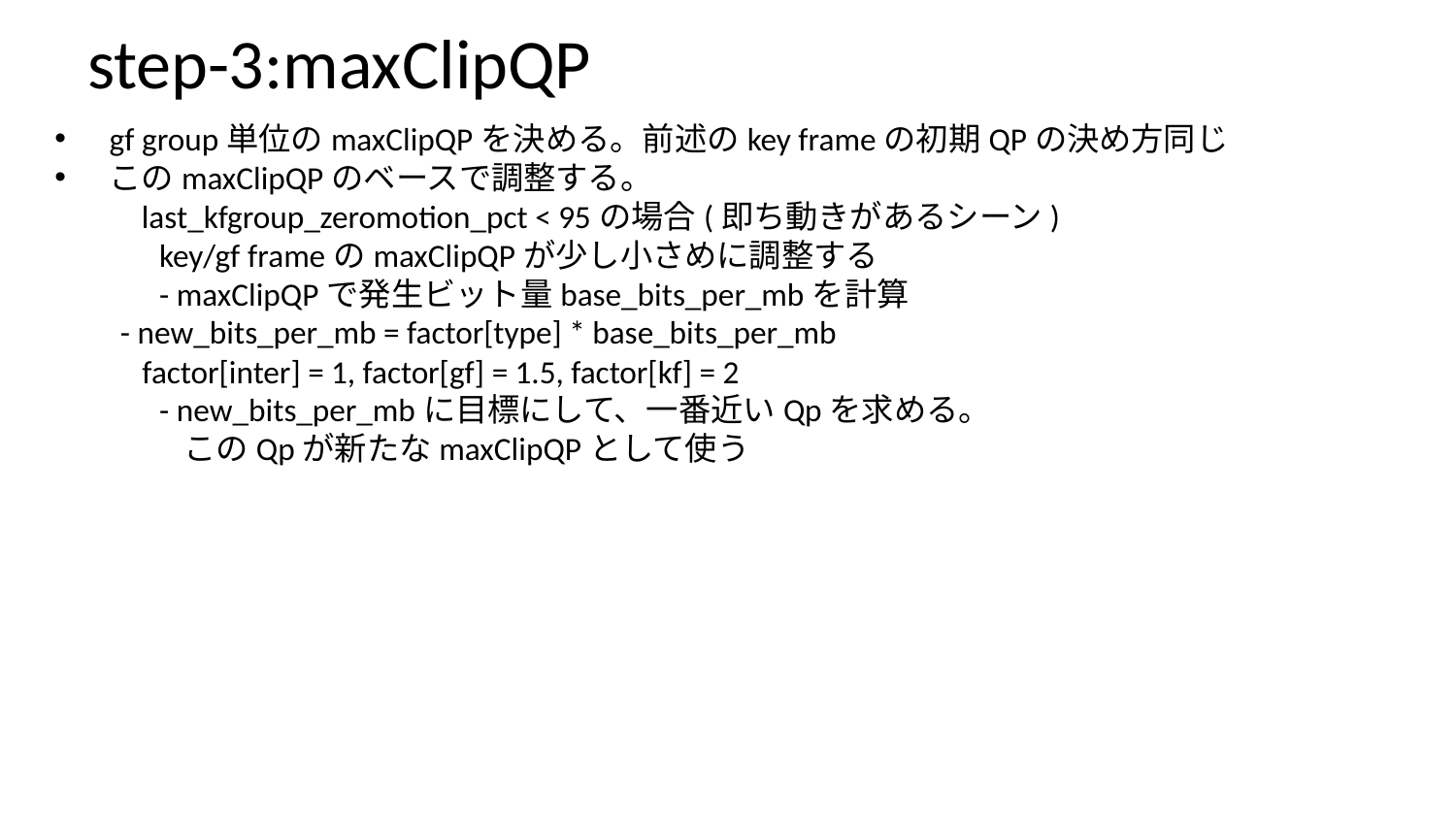

# step-3:maxClipQP
gf group単位のmaxClipQPを決める。前述のkey frameの初期QPの決め方同じ
このmaxClipQPのベースで調整する。
　　  last_kfgroup_zeromotion_pct < 95の場合(即ち動きがあるシーン)
　　　key/gf frameのmaxClipQPが少し小さめに調整する
　　　- maxClipQPで発生ビット量base_bits_per_mbを計算
         - new_bits_per_mb = factor[type] * base_bits_per_mb
            factor[inter] = 1, factor[gf] = 1.5, factor[kf] = 2
　　　- new_bits_per_mbに目標にして、一番近いQpを求める。
　　　　このQpが新たなmaxClipQPとして使う